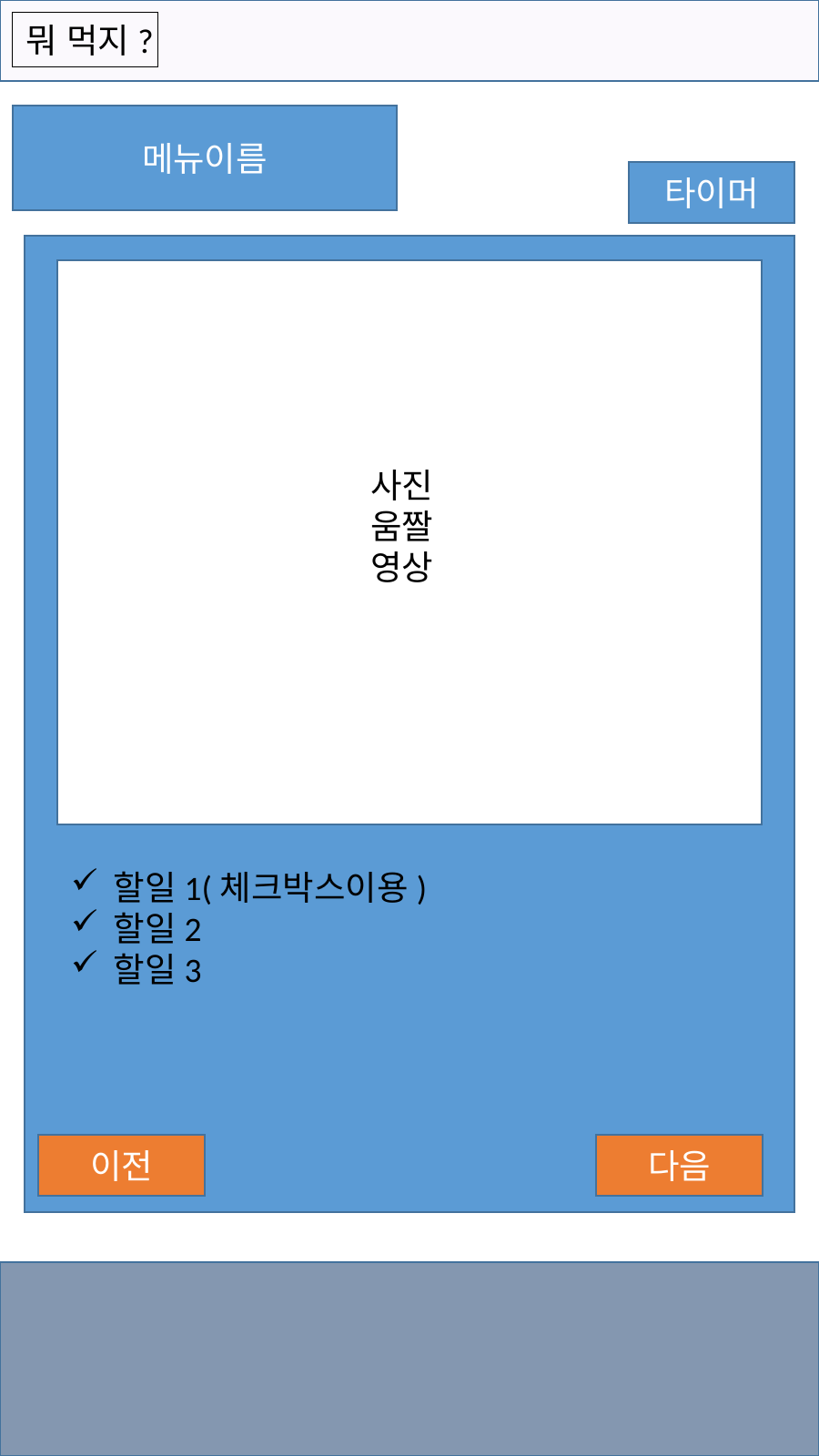

뭐 먹지?
메뉴이름
타이머

사진
움짤
영상
할일1(체크박스이용)
할일2
할일3
이전
다음